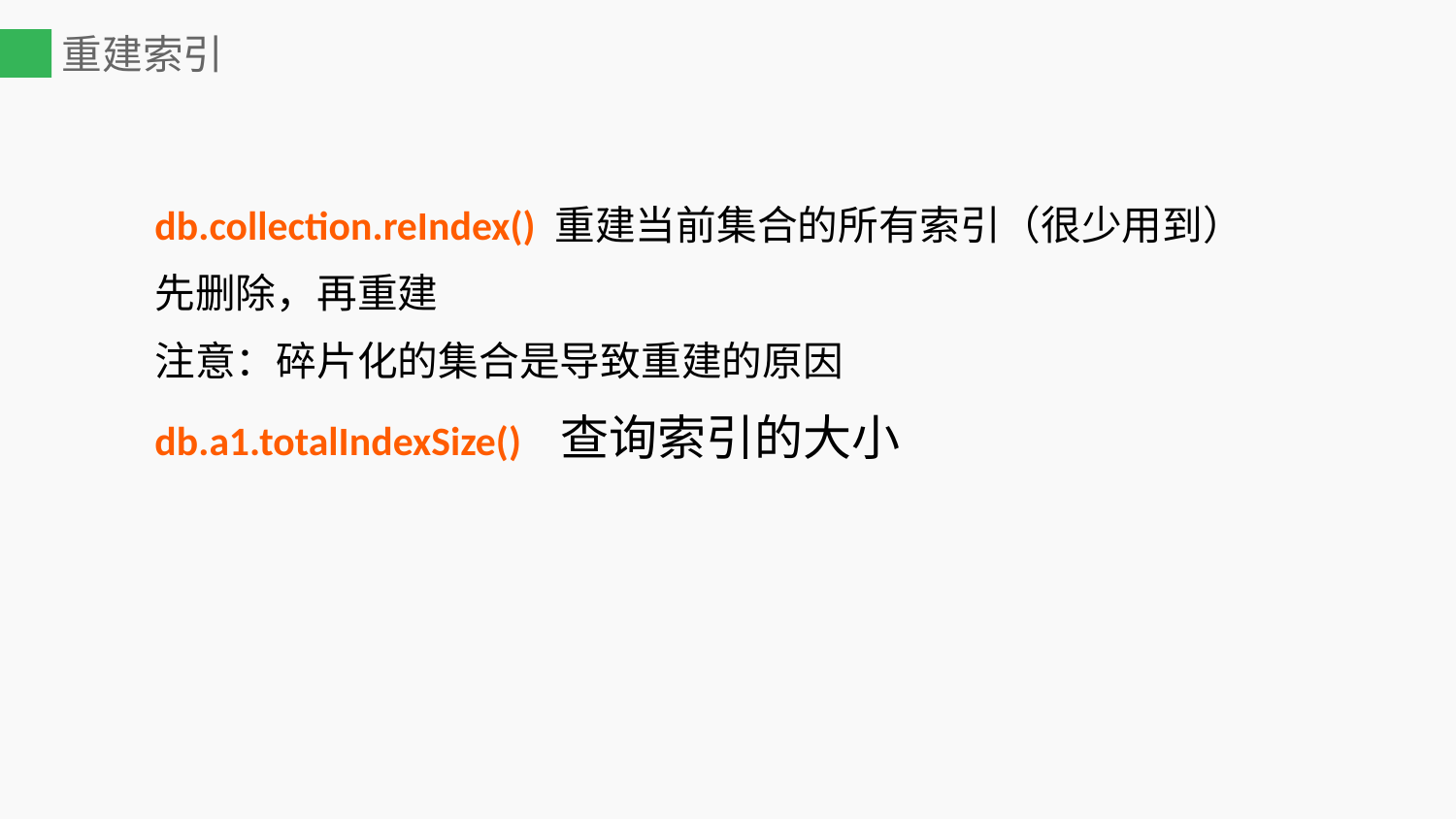

# 重建索引
db.collection.reIndex() 重建当前集合的所有索引（很少用到）
先删除，再重建
注意：碎片化的集合是导致重建的原因
db.a1.totalIndexSize()  查询索引的大小